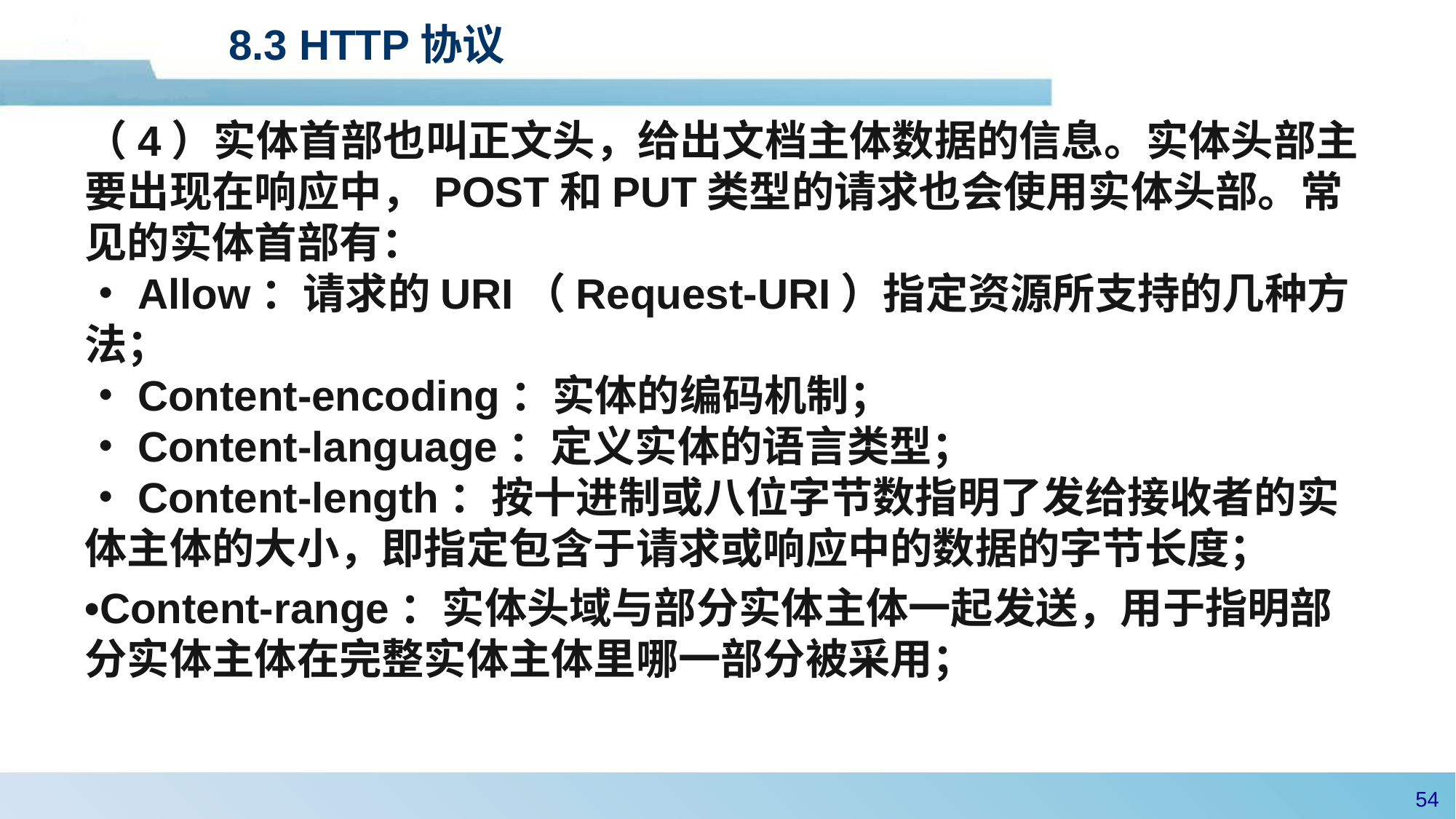

# 8.3 HTTP协议
（4）实体首部也叫正文头，给出文档主体数据的信息。实体头部主要出现在响应中，POST和PUT类型的请求也会使用实体头部。常见的实体首部有：
•Allow：请求的URI（Request-URI）指定资源所支持的几种方法；
•Content-encoding：实体的编码机制；
•Content-language：定义实体的语言类型；
•Content-length：按十进制或八位字节数指明了发给接收者的实体主体的大小，即指定包含于请求或响应中的数据的字节长度；
•Content-range：实体头域与部分实体主体一起发送，用于指明部分实体主体在完整实体主体里哪一部分被采用；

54